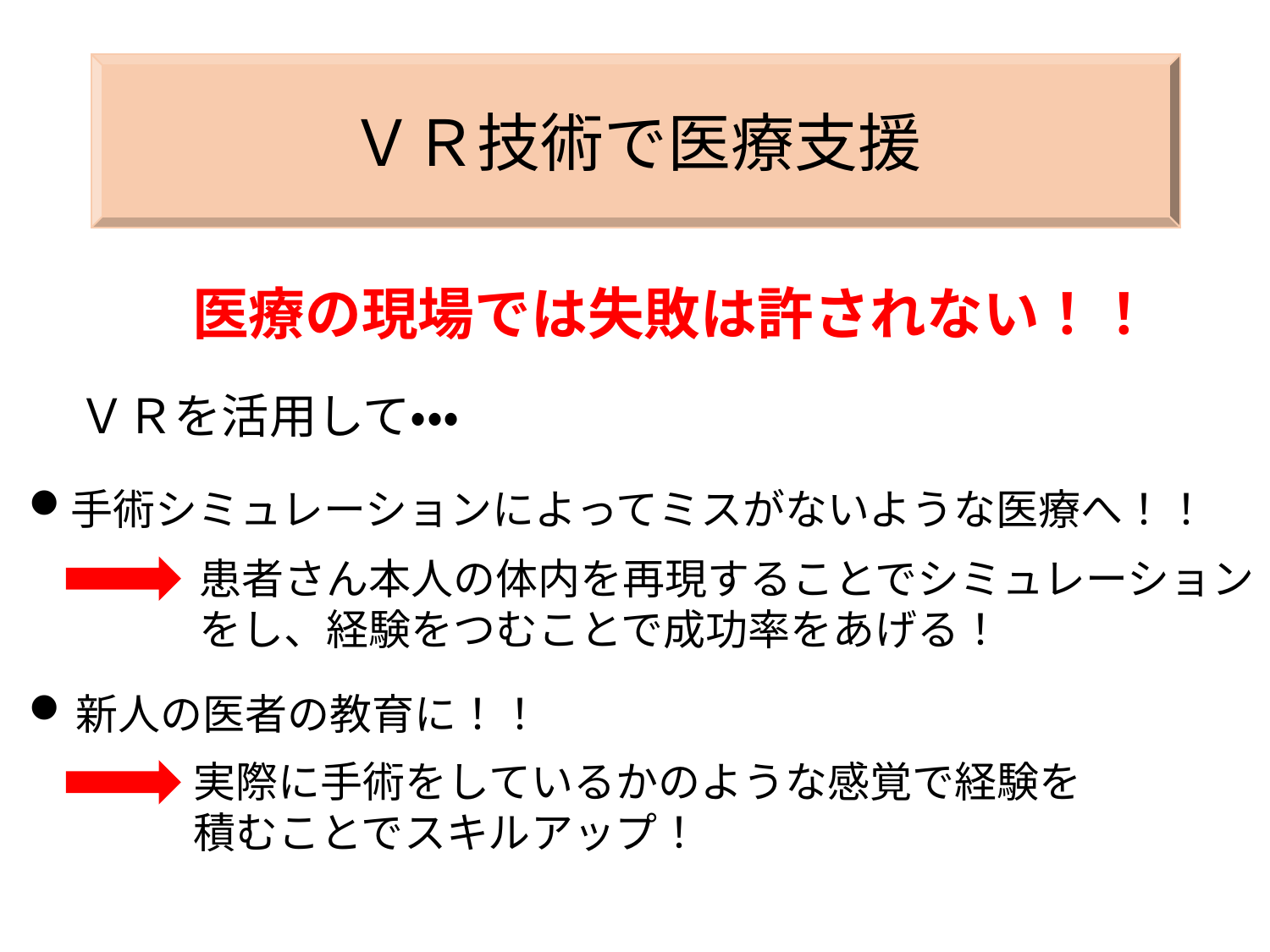

ＶＲ技術で医療支援
医療の現場では失敗は許されない！！
ＶＲを活用して・・・
手術シミュレーションによってミスがないような医療へ！！
患者さん本人の体内を再現することでシミュレーション
をし、経験をつむことで成功率をあげる！

新人の医者の教育に！！
実際に手術をしているかのような感覚で経験を
積むことでスキルアップ！